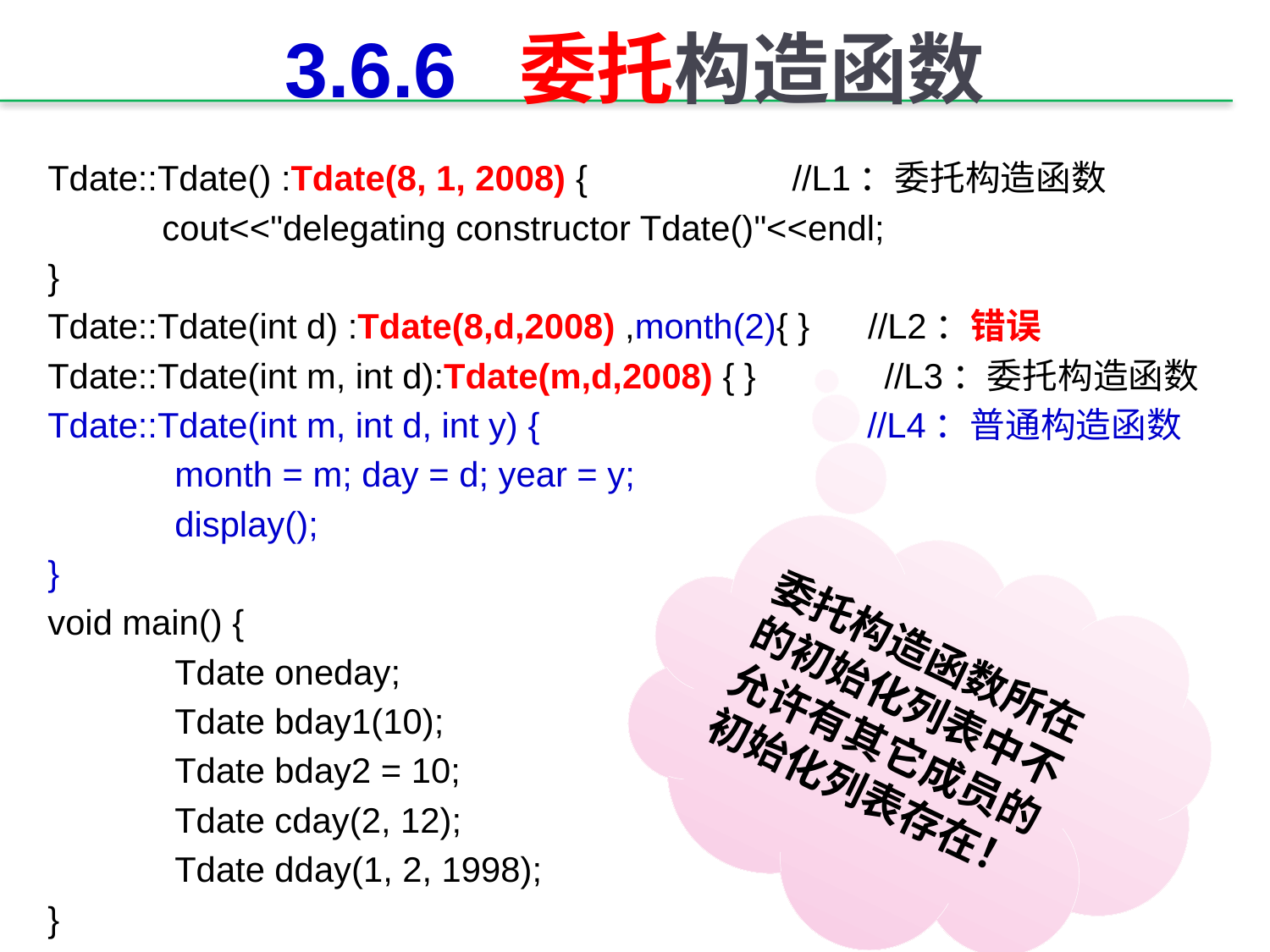

# 3.6.6  委托构造函数
Tdate::Tdate() :Tdate(8, 1, 2008) {                     //L1：委托构造函数
　　　cout<<"delegating constructor Tdate()"<<endl;
}
Tdate::Tdate(int d) :Tdate(8,d,2008) ,month(2){ }      //L2：错误
Tdate::Tdate(int m, int d):Tdate(m,d,2008) { }       　 //L3：委托构造函数
Tdate::Tdate(int m, int d, int y) {                     　　　//L4：普通构造函数
	month = m; day = d; year = y;
	display();
}
void main() {
	Tdate oneday;
	Tdate bday1(10);
	Tdate bday2 = 10;
	Tdate cday(2, 12);
	Tdate dday(1, 2, 1998);
}

委托构造函数所在的初始化列表中不允许有其它成员的初始化列表存在！